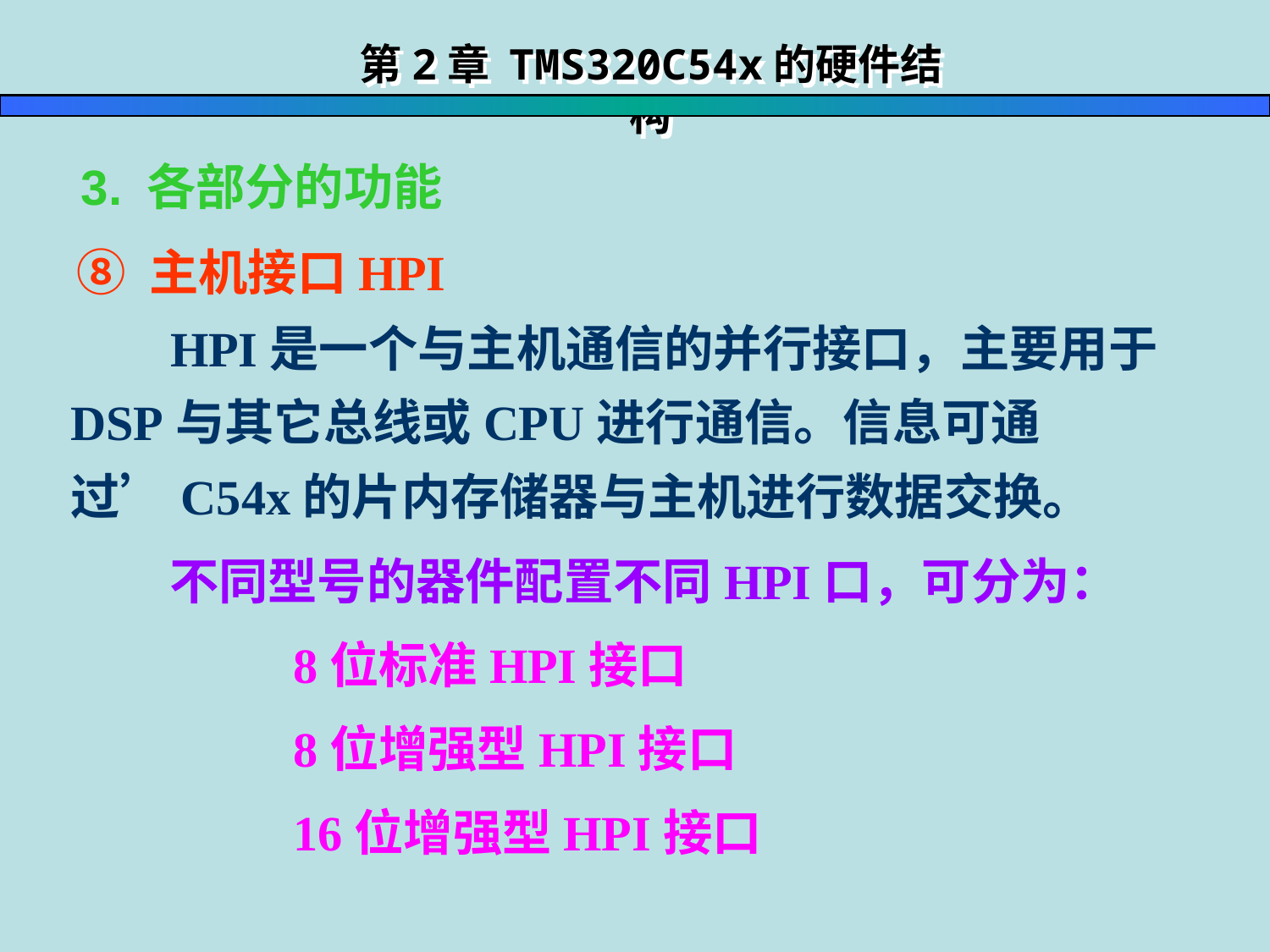

第2章 TMS320C54x的硬件结构

 3. 各部分的功能
        ⑧ 主机接口HPI
            HPI是一个与主机通信的并行接口，主要用于DSP与其它总线或CPU进行通信。信息可通过’C54x的片内存储器与主机进行数据交换。
            不同型号的器件配置不同HPI口，可分为：
                      8位标准HPI接口
                      8位增强型HPI接口
                      16位增强型HPI接口
11